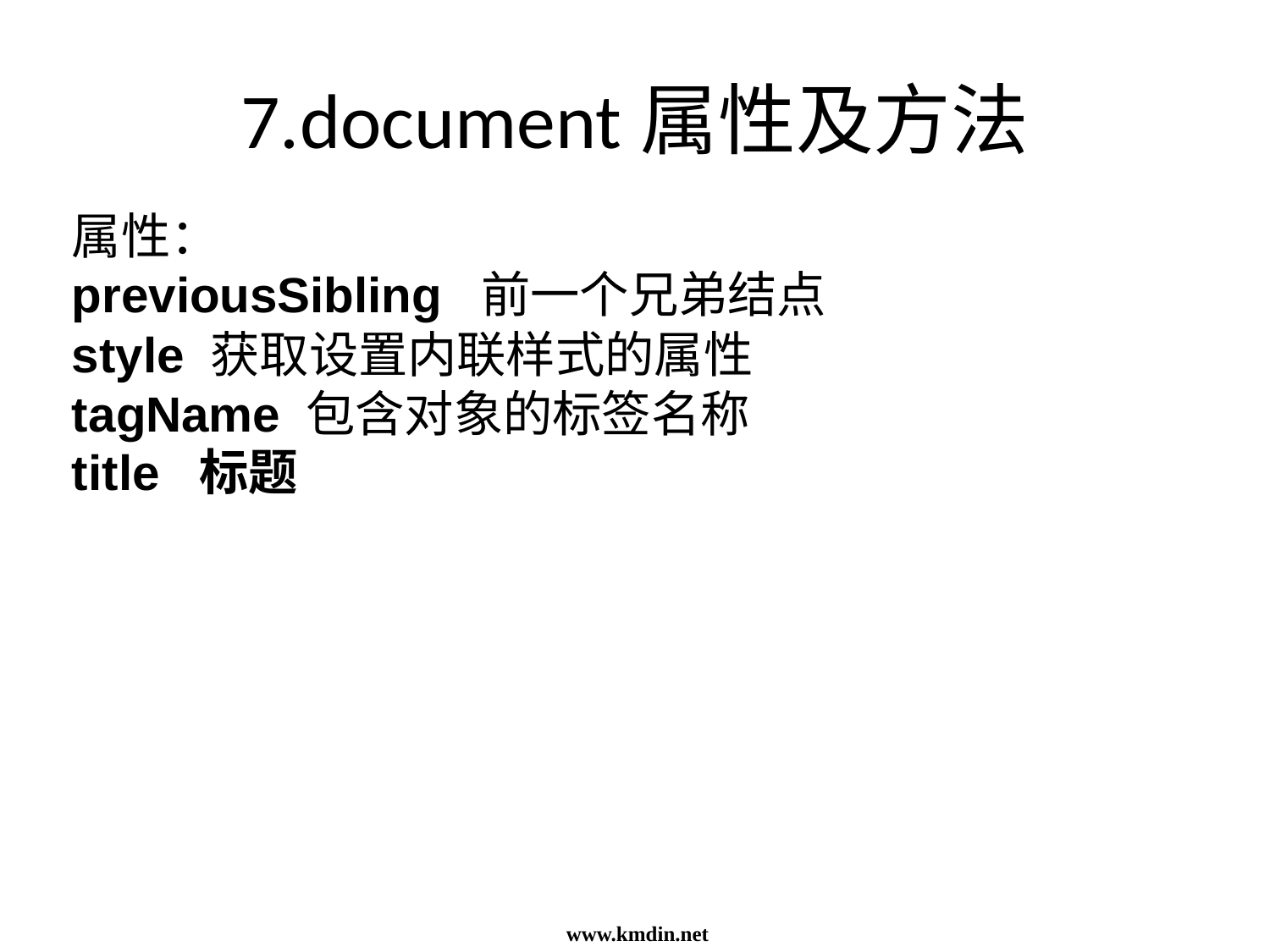

# 7.document属性及方法
属性：
previousSibling  前一个兄弟结点
style 获取设置内联样式的属性
tagName 包含对象的标签名称
title  标题